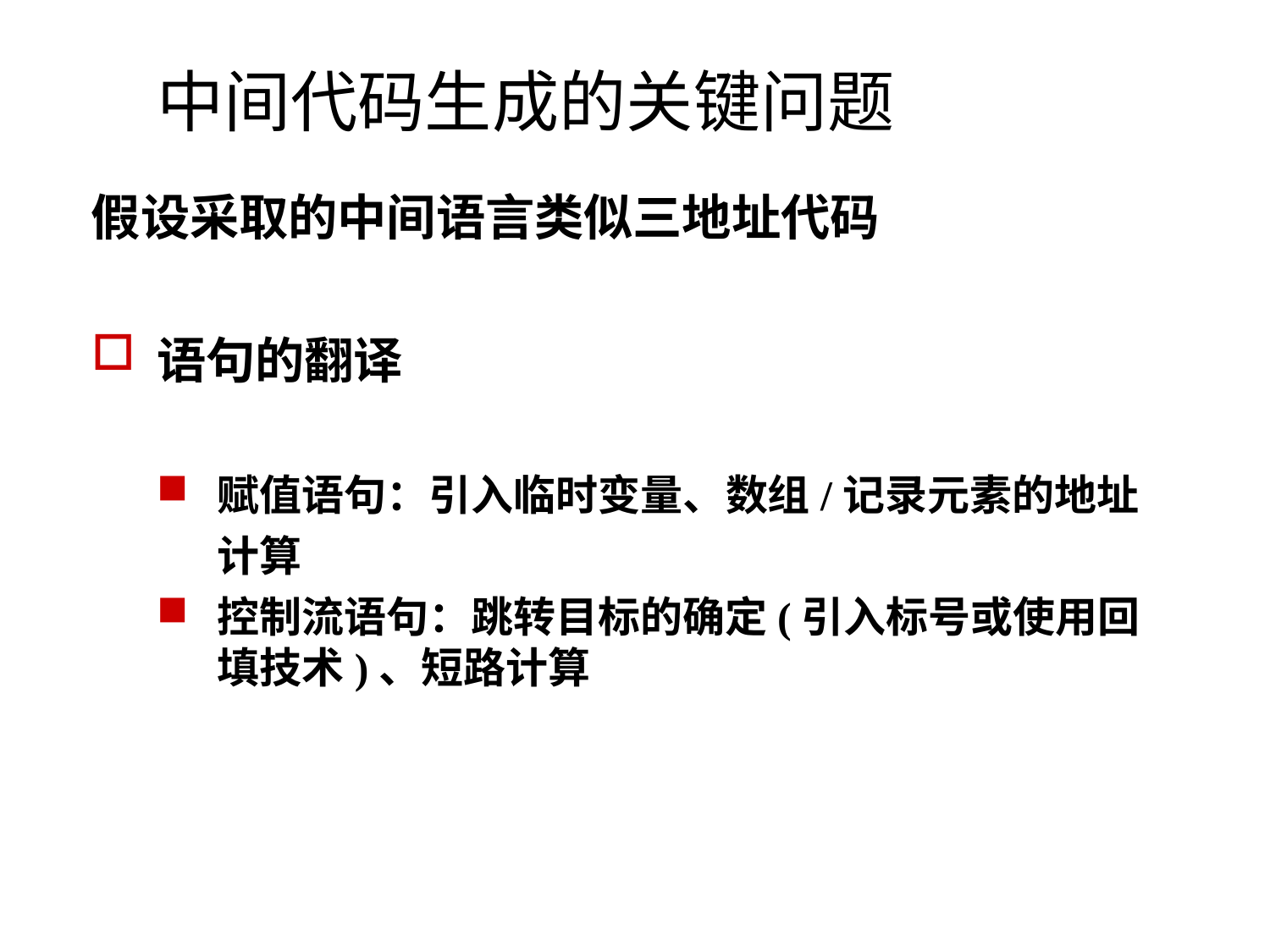

# 中间代码生成的关键问题
假设采取的中间语言类似三地址代码

语句的翻译

赋值语句：引入临时变量、数组/记录元素的地址计算
控制流语句：跳转目标的确定(引入标号或使用回填技术)、短路计算
12